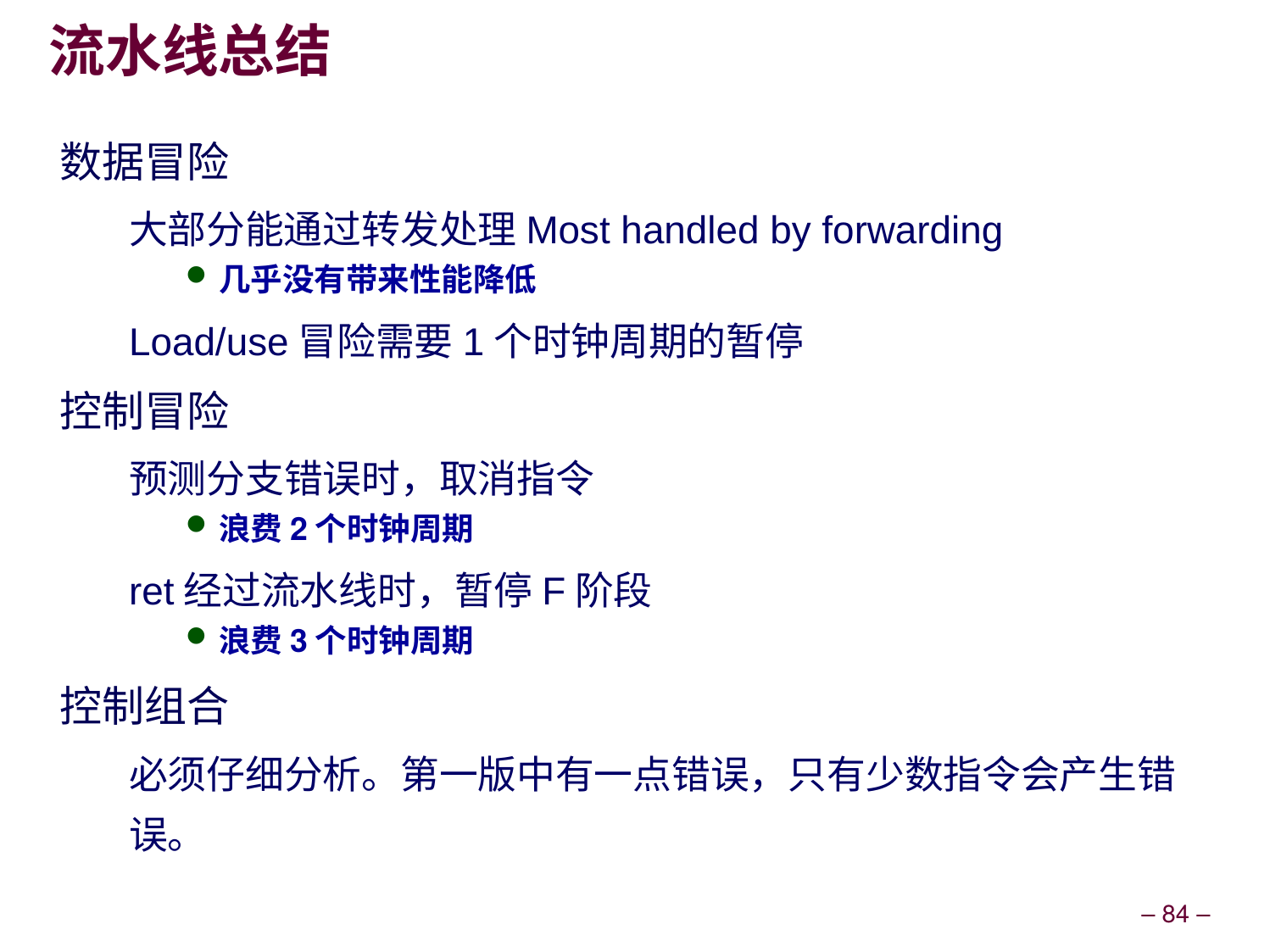

# 流水线总结
数据冒险
大部分能通过转发处理Most handled by forwarding
几乎没有带来性能降低
Load/use冒险需要1个时钟周期的暂停
控制冒险
预测分支错误时，取消指令
浪费2个时钟周期
ret经过流水线时，暂停F阶段
浪费3个时钟周期
控制组合
必须仔细分析。第一版中有一点错误，只有少数指令会产生错误。